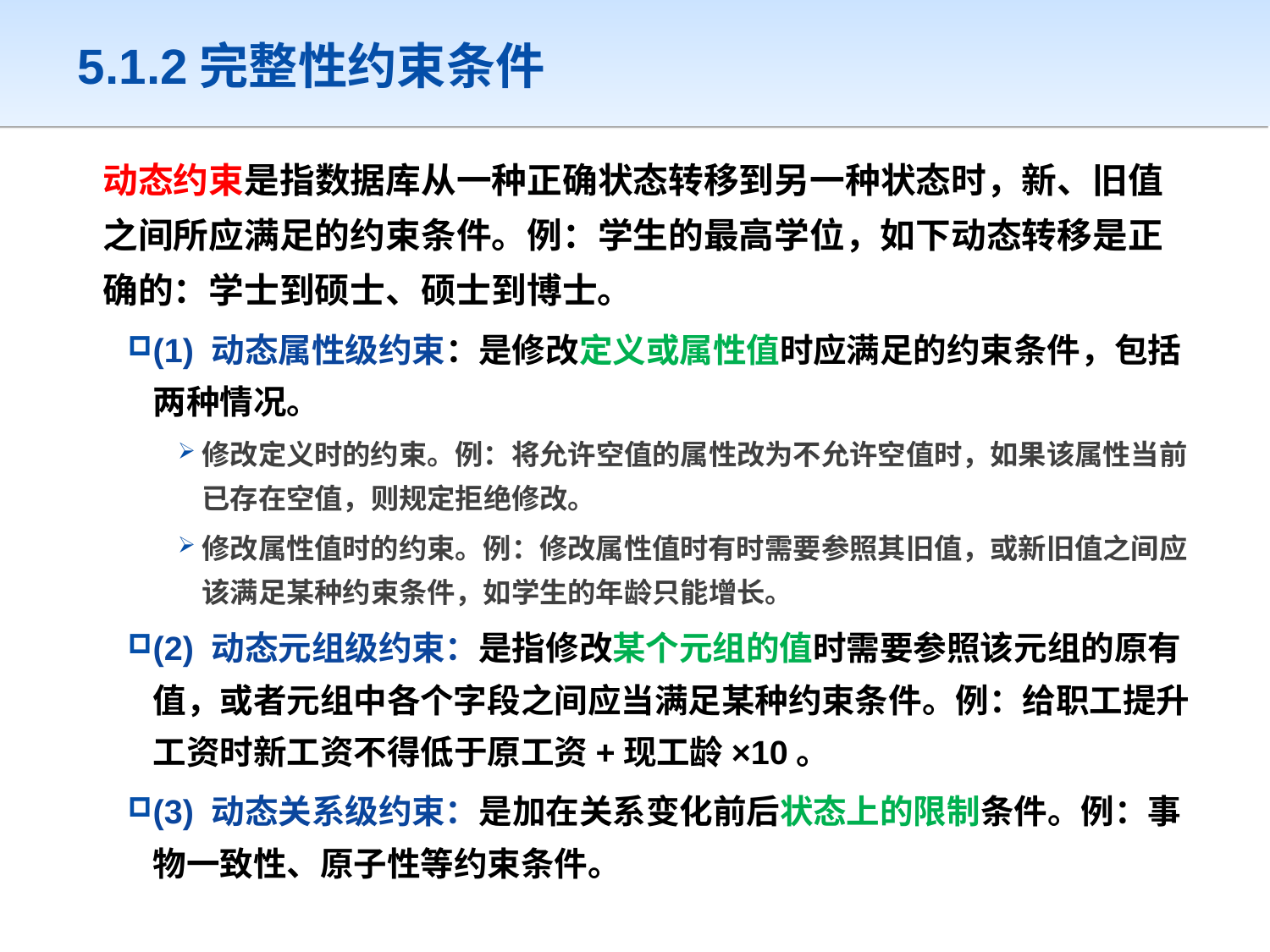

# 5.1.2完整性约束条件
	动态约束是指数据库从一种正确状态转移到另一种状态时，新、旧值之间所应满足的约束条件。例：学生的最高学位，如下动态转移是正确的：学士到硕士、硕士到博士。
(1) 动态属性级约束：是修改定义或属性值时应满足的约束条件，包括两种情况。
修改定义时的约束。例：将允许空值的属性改为不允许空值时，如果该属性当前已存在空值，则规定拒绝修改。
修改属性值时的约束。例：修改属性值时有时需要参照其旧值，或新旧值之间应该满足某种约束条件，如学生的年龄只能增长。
(2) 动态元组级约束：是指修改某个元组的值时需要参照该元组的原有值，或者元组中各个字段之间应当满足某种约束条件。例：给职工提升工资时新工资不得低于原工资+现工龄×10。
(3) 动态关系级约束：是加在关系变化前后状态上的限制条件。例：事物一致性、原子性等约束条件。